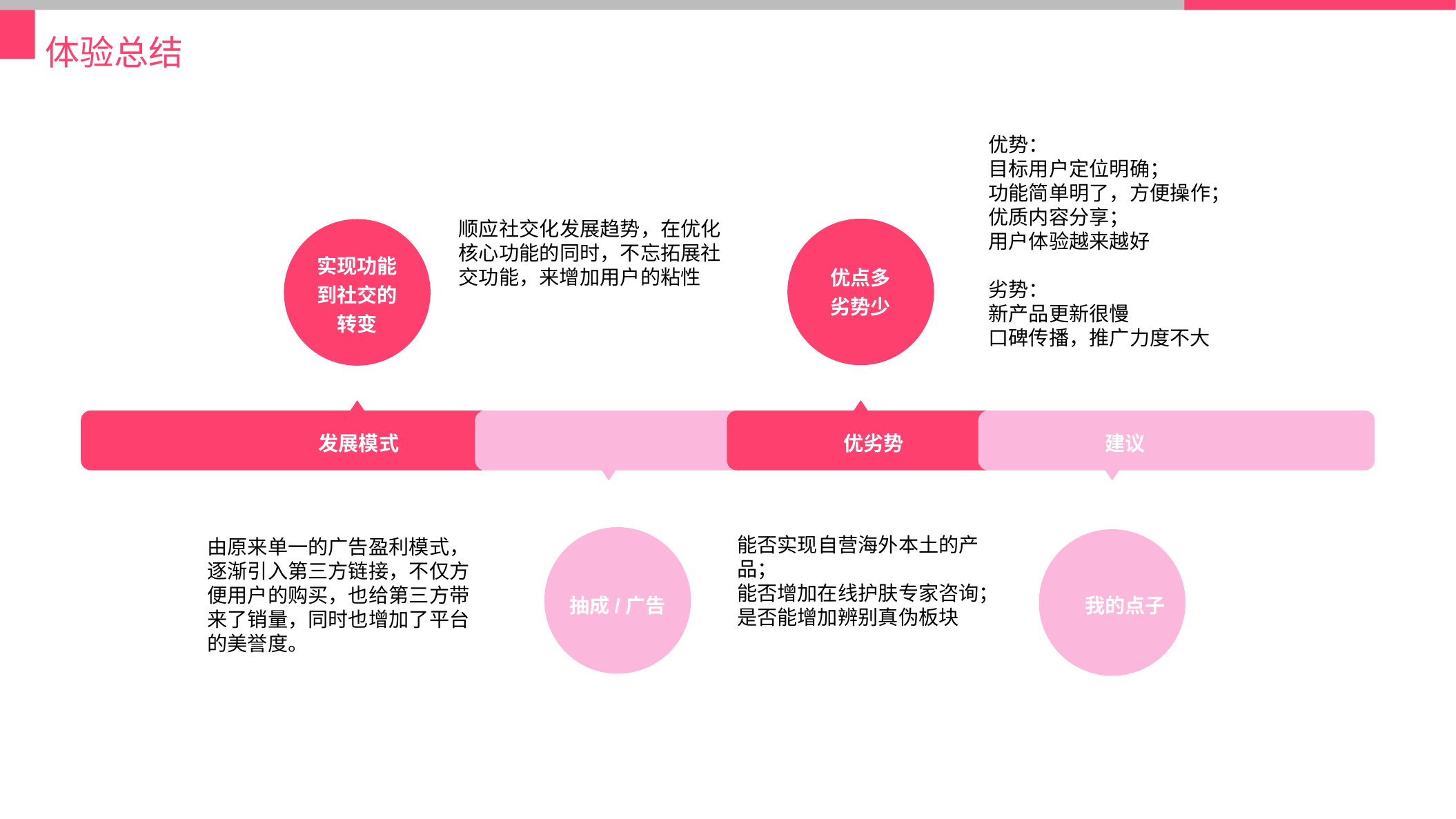

体验总结
优势：
目标用户定位明确；
功能简单明了，方便操作；
优质内容分享；
用户体验越来越好

劣势：
新产品更新很慢
口碑传播，推广力度不大

顺应社交化发展趋势，在优化核心功能的同时，不忘拓展社交功能，来增加用户的粘性

实现功能到社交的转变
优点多
劣势少

发展模式
优劣势
建议

能否实现自营海外本土的产品；
能否增加在线护肤专家咨询；
是否能增加辨别真伪板块

由原来单一的广告盈利模式，逐渐引入第三方链接，不仅方便用户的购买，也给第三方带来了销量，同时也增加了平台的美誉度。

我的点子
抽成/广告